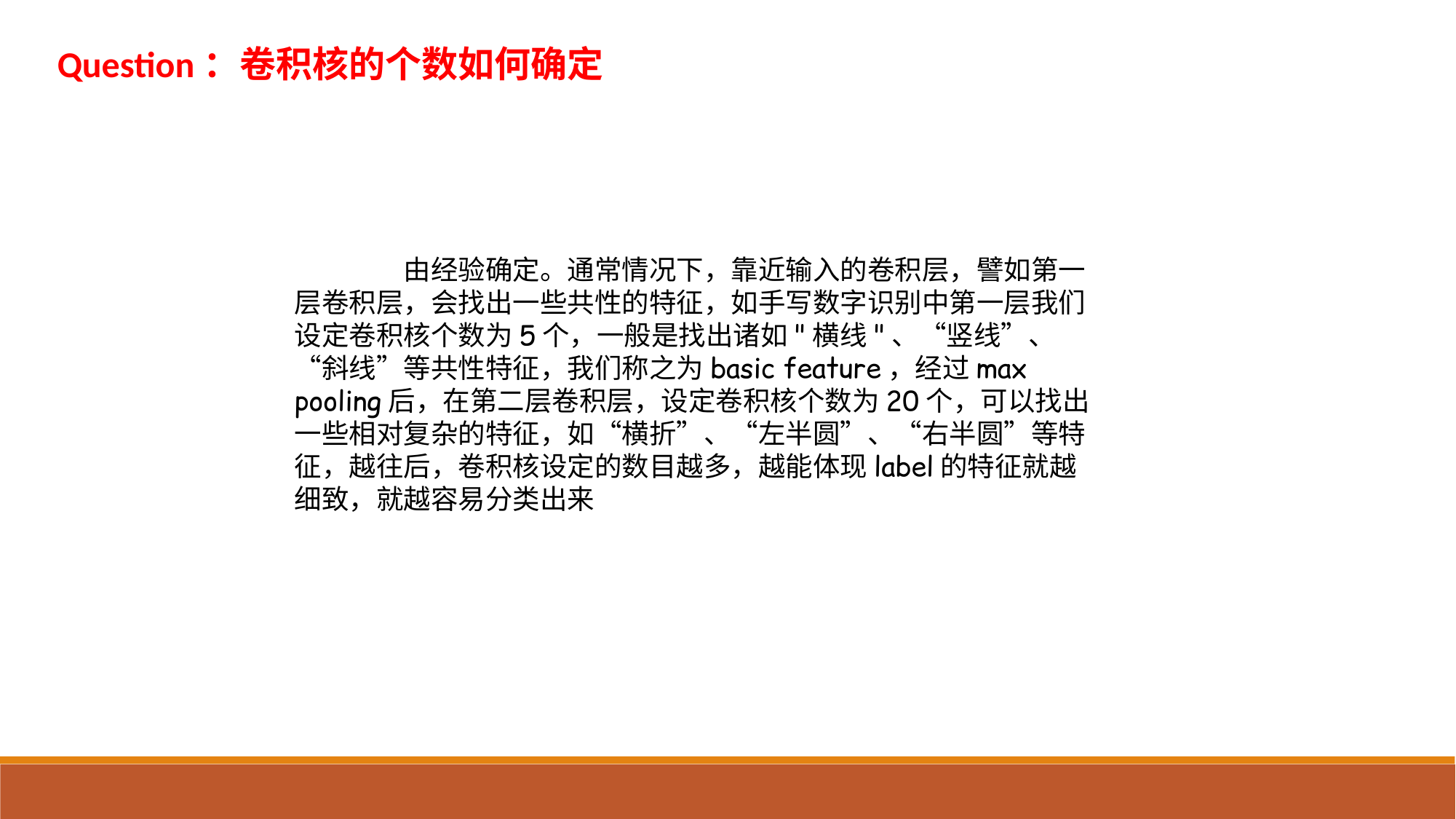

Question：卷积核的个数如何确定
	由经验确定。通常情况下，靠近输入的卷积层，譬如第一层卷积层，会找出一些共性的特征，如手写数字识别中第一层我们设定卷积核个数为5个，一般是找出诸如"横线"、“竖线”、“斜线”等共性特征，我们称之为basic feature，经过max pooling后，在第二层卷积层，设定卷积核个数为20个，可以找出一些相对复杂的特征，如“横折”、“左半圆”、“右半圆”等特征，越往后，卷积核设定的数目越多，越能体现label的特征就越细致，就越容易分类出来